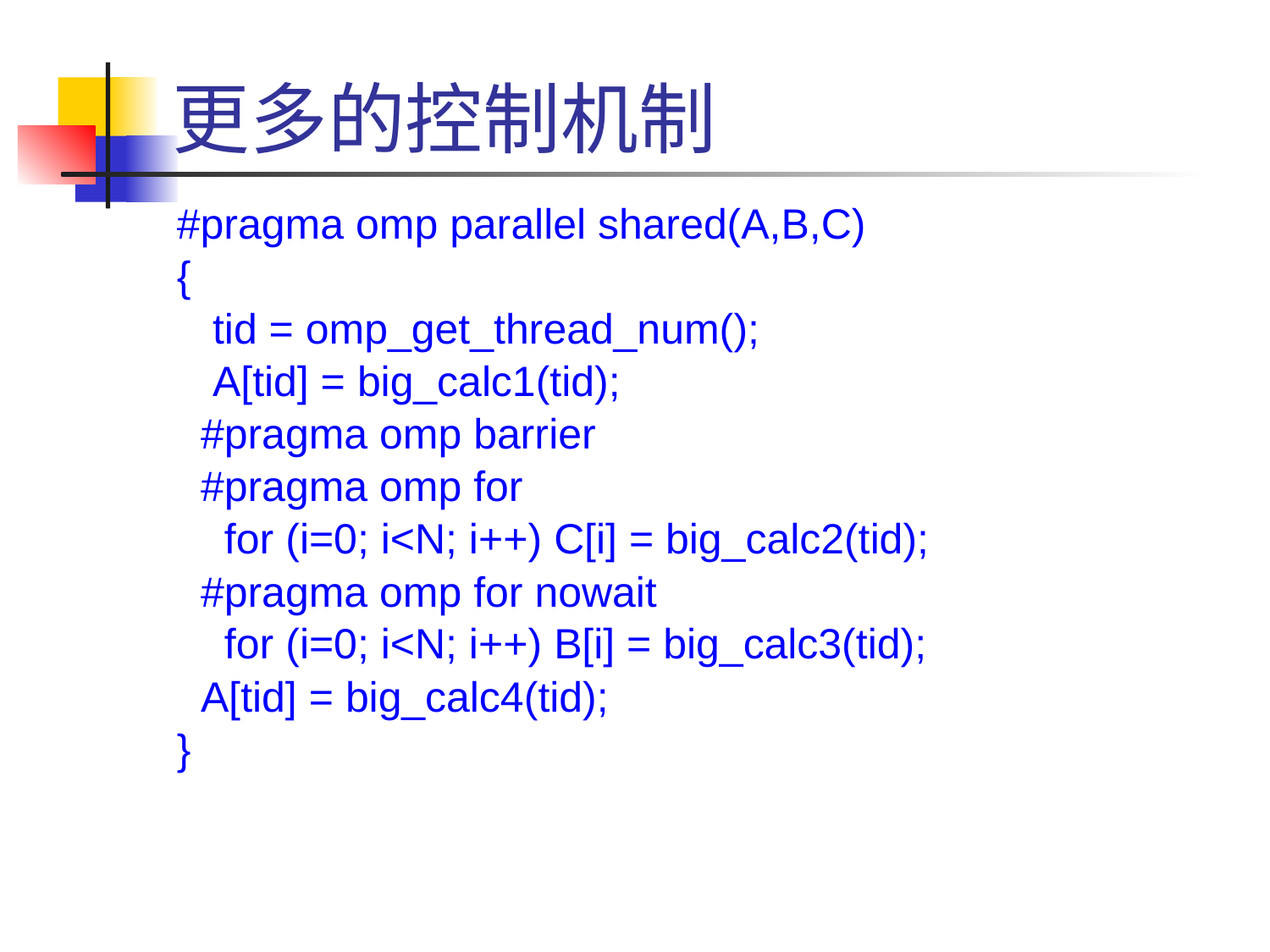

# 更多的控制机制
#pragma omp parallel shared(A,B,C)
{
   tid = omp_get_thread_num();
   A[tid] = big_calc1(tid);
  #pragma omp barrier
  #pragma omp for
    for (i=0; i<N; i++) C[i] = big_calc2(tid);
  #pragma omp for nowait
    for (i=0; i<N; i++) B[i] = big_calc3(tid);
  A[tid] = big_calc4(tid);
}